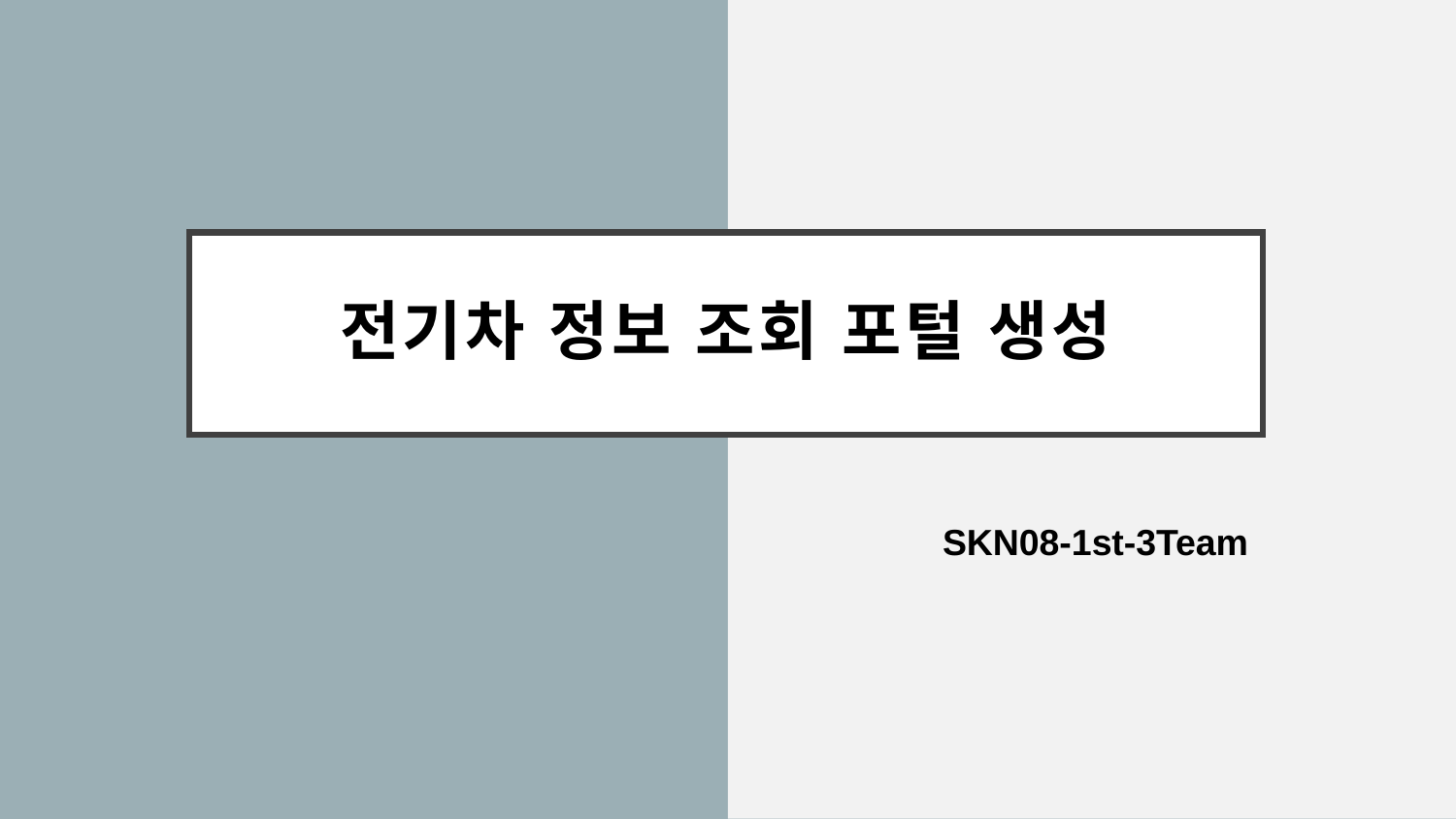

# 전기차 정보 조회 포털 생성
SKN08-1st-3Team